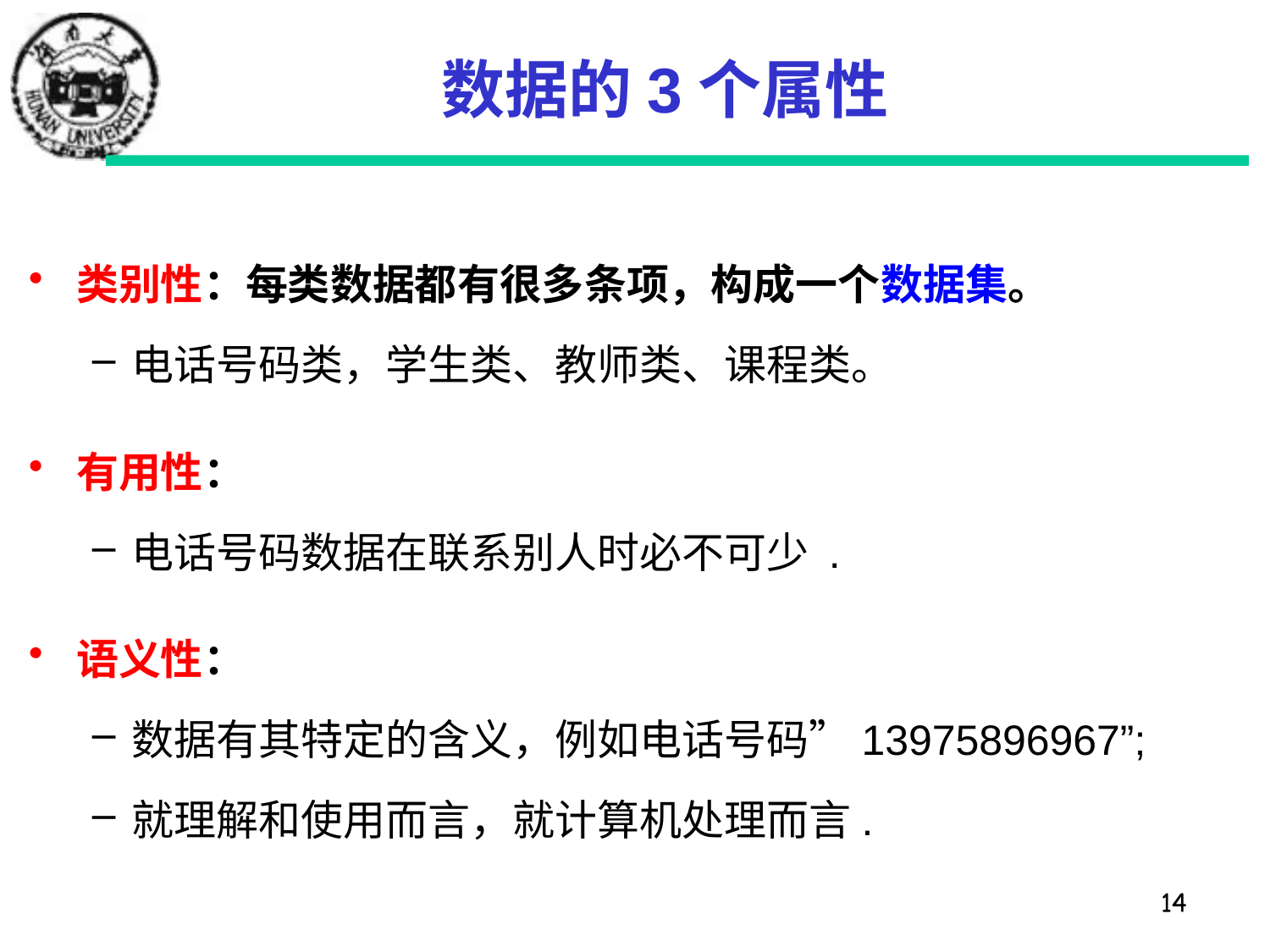

# 数据的3个属性
类别性：每类数据都有很多条项，构成一个数据集。
电话号码类，学生类、教师类、课程类。

有用性：
电话号码数据在联系别人时必不可少 .

语义性：
数据有其特定的含义，例如电话号码”13975896967”;
就理解和使用而言，就计算机处理而言.

14